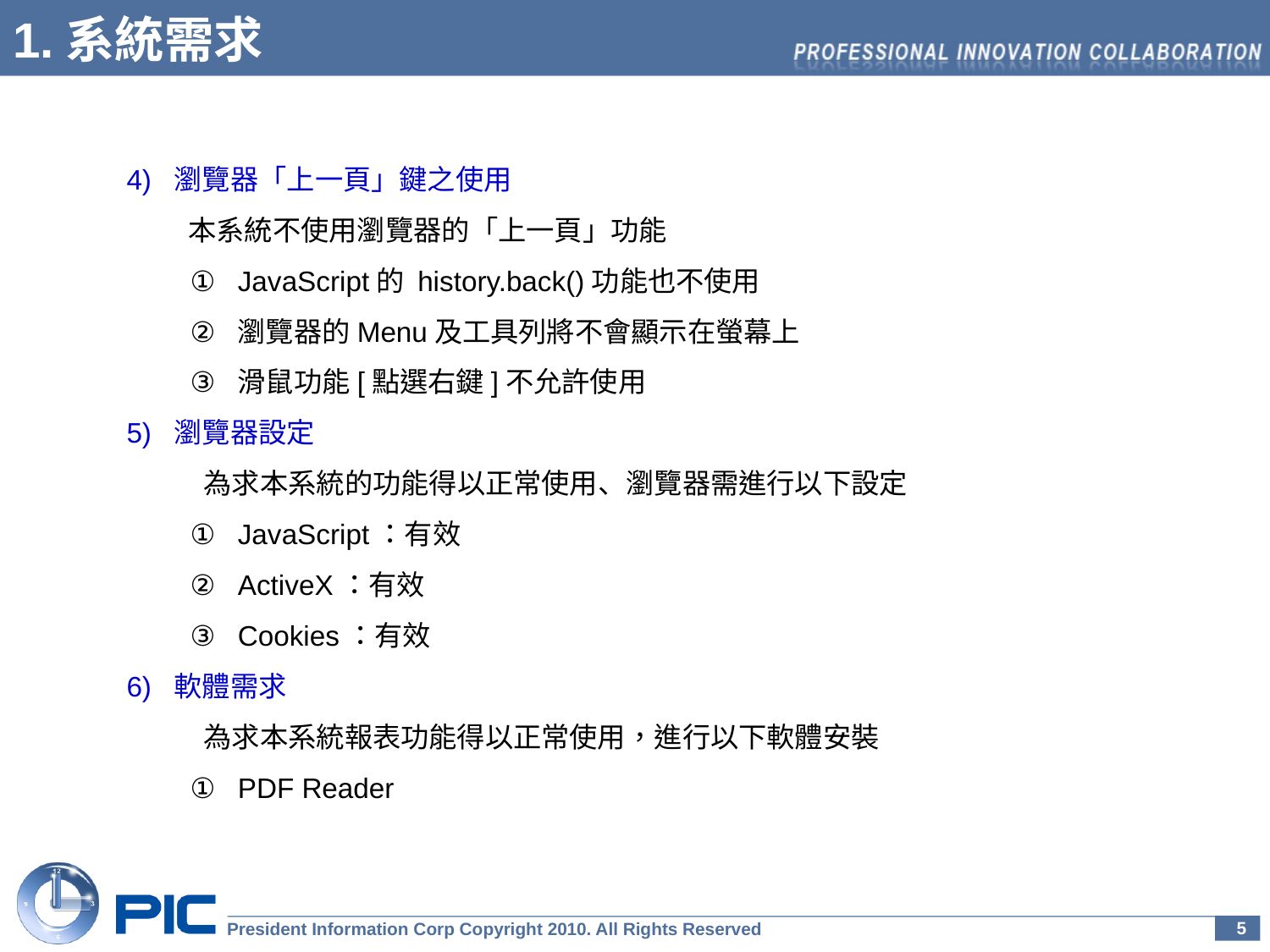

# 1.系統需求

瀏覽器「上一頁」鍵之使用
　　　　  本系統不使用瀏覽器的「上一頁」功能
JavaScript的 history.back()功能也不使用
瀏覽器的Menu及工具列將不會顯示在螢幕上
滑鼠功能[點選右鍵]不允許使用
瀏覽器設定
　　　　　為求本系統的功能得以正常使用、瀏覽器需進行以下設定
JavaScript：有效
ActiveX：有效
Cookies：有效
軟體需求
　　　　　為求本系統報表功能得以正常使用，進行以下軟體安裝
PDF Reader